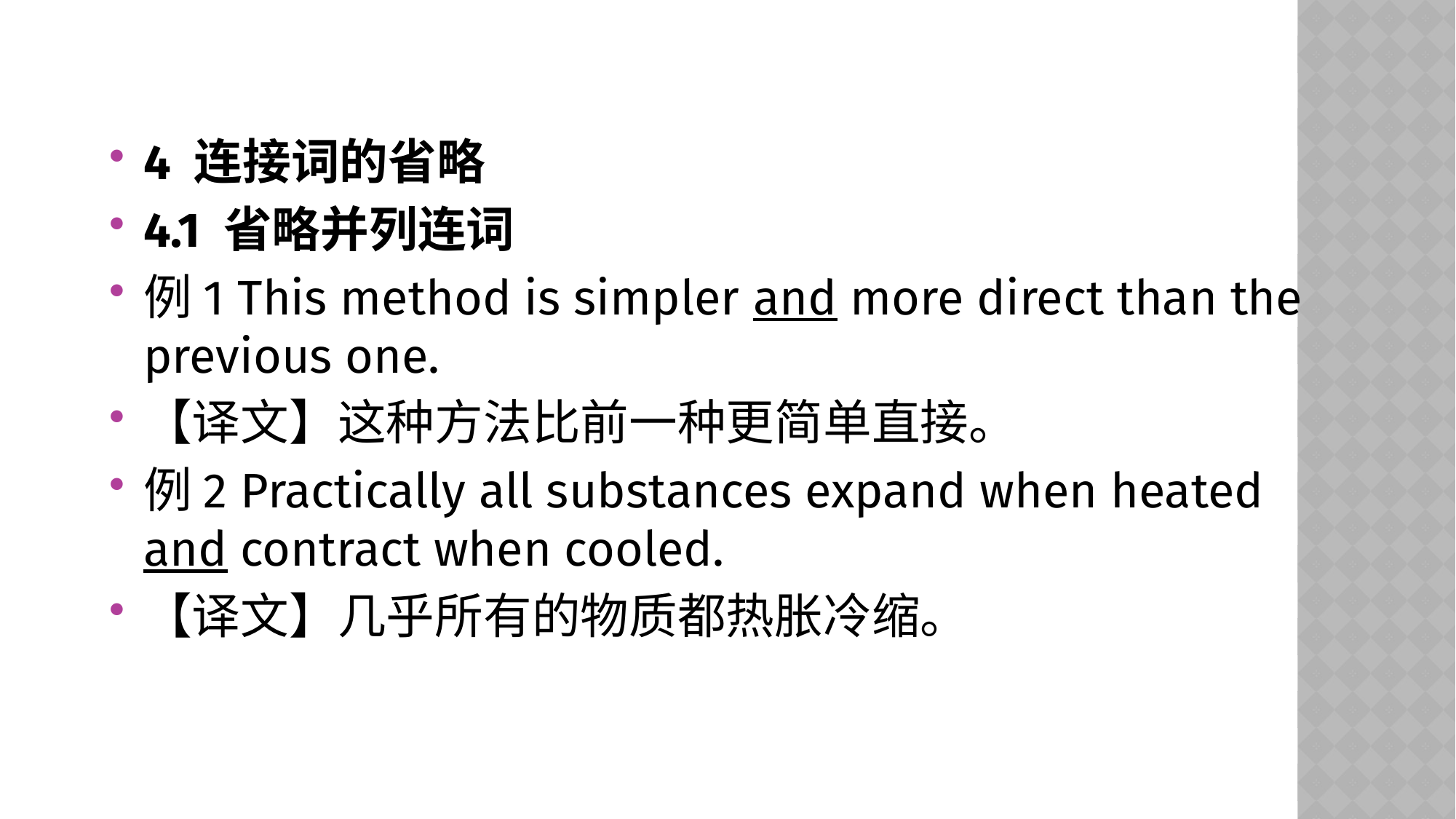

4 连接词的省略
4.1 省略并列连词
例1 This method is simpler and more direct than the previous one.
【译文】这种方法比前一种更简单直接。
例2 Practically all substances expand when heated and contract when cooled.
【译文】几乎所有的物质都热胀冷缩。